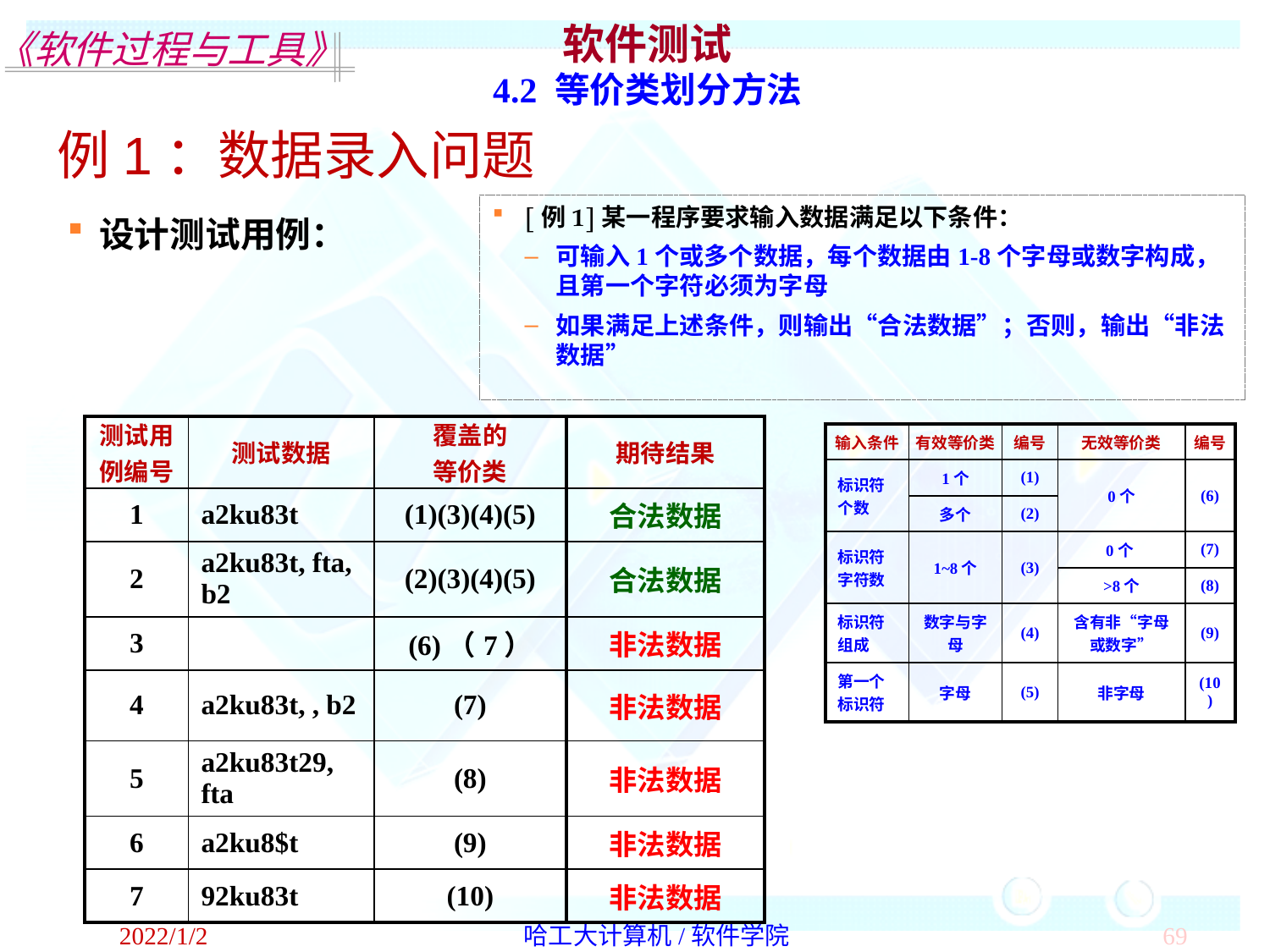

软件测试
4.2 等价类划分方法

例1：数据录入问题
[例1]某一程序要求输入数据满足以下条件：
可输入1个或多个数据，每个数据由1-8个字母或数字构成，且第一个字符必须为字母
如果满足上述条件，则输出“合法数据”；否则，输出“非法数据”
设计测试用例：

| 测试用 例编号 | 测试数据 | 覆盖的 等价类 | 期待结果 |
| --- | --- | --- | --- |
| 1 | a2ku83t | (1)(3)(4)(5) | 合法数据 |
| 2 | a2ku83t, fta, b2 | (2)(3)(4)(5) | 合法数据 |
| 3 |  | (6)（7） | 非法数据 |
| 4 | a2ku83t, , b2 | (7) | 非法数据 |
| 5 | a2ku83t29, fta | (8) | 非法数据 |
| 6 | a2ku8$t | (9) | 非法数据 |
| 7 | 92ku83t | (10) | 非法数据 |
| 输入条件 | 有效等价类 | 编号 | 无效等价类 | 编号 |
| --- | --- | --- | --- | --- |
| 标识符 个数 | 1个 | (1) | 0个 | (6) |
|  | 多个 | (2) |  |  |
| 标识符 字符数 | 1~8个 | (3) | 0个 | (7) |
|  |  |  | >8个 | (8) |
| 标识符 组成 | 数字与字母 | (4) | 含有非“字母或数字” | (9) |
| 第一个 标识符 | 字母 | (5) | 非字母 | (10) |